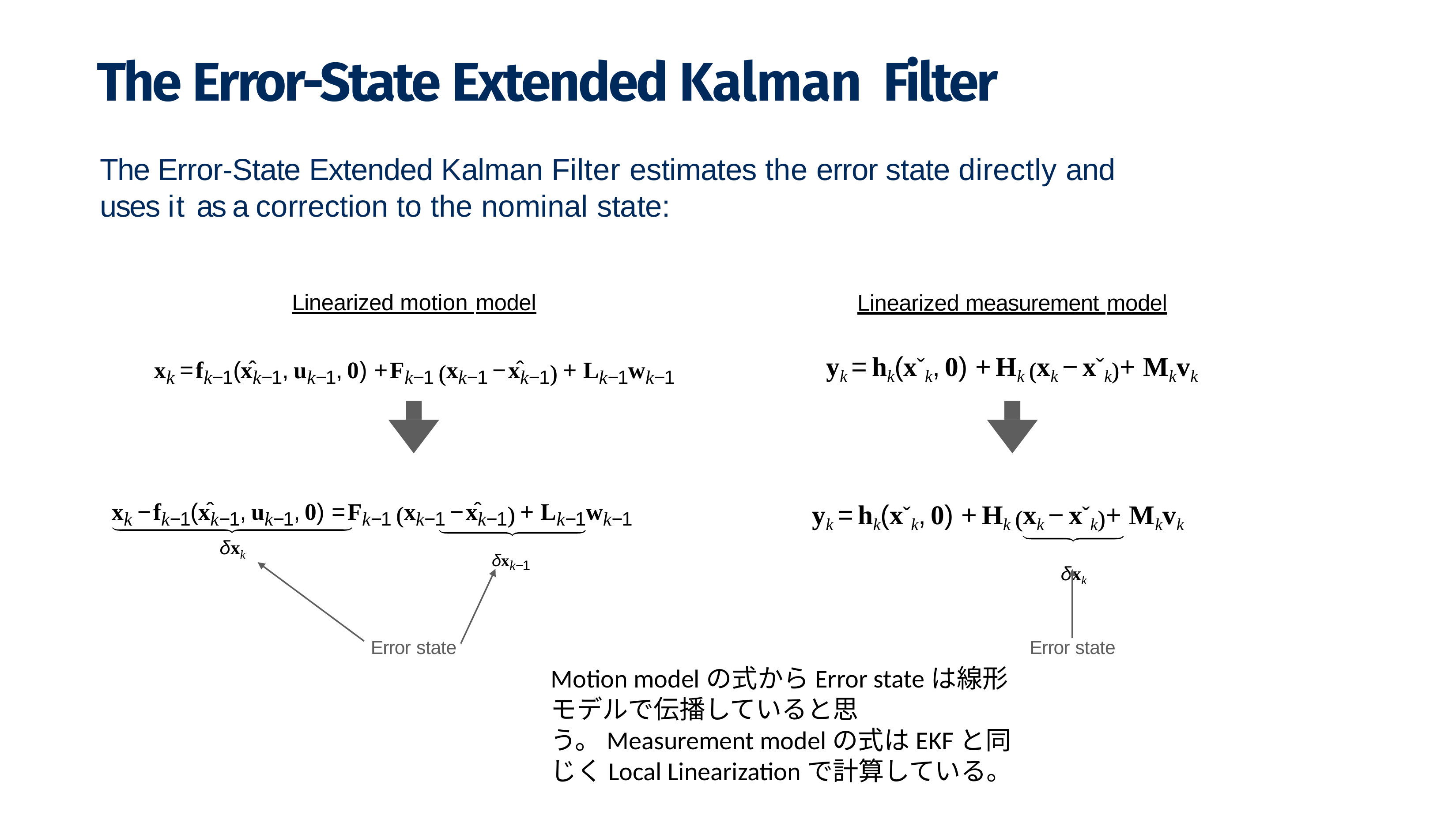

# The Error-State Extended Kalman Filter
The Error-State Extended Kalman Filter estimates the error state directly and  uses it as a correction to the nominal state:
Linearized motion model

xk = fk−1(x̂k−1, uk−1, 0) + Fk−1 (xk−1 − x̂k−1) + Lk−1wk−1
Linearized measurement model
yk = hk(xˇk, 0) + Hk (xk − xˇk) + Mkvk

yk = hk(xˇk, 0) + Hk (xk − xˇk) + Mkvk
δxk
xk − fk−1(x̂k−1, uk−1, 0) = Fk−1 (xk−1 − x̂k−1) + Lk−1wk−1

δxk

δxk−1

Error state
Error state
Motion modelの式からError stateは線形モデルで伝播していると思う。Measurement modelの式はEKFと同じくLocal Linearizationで計算している。